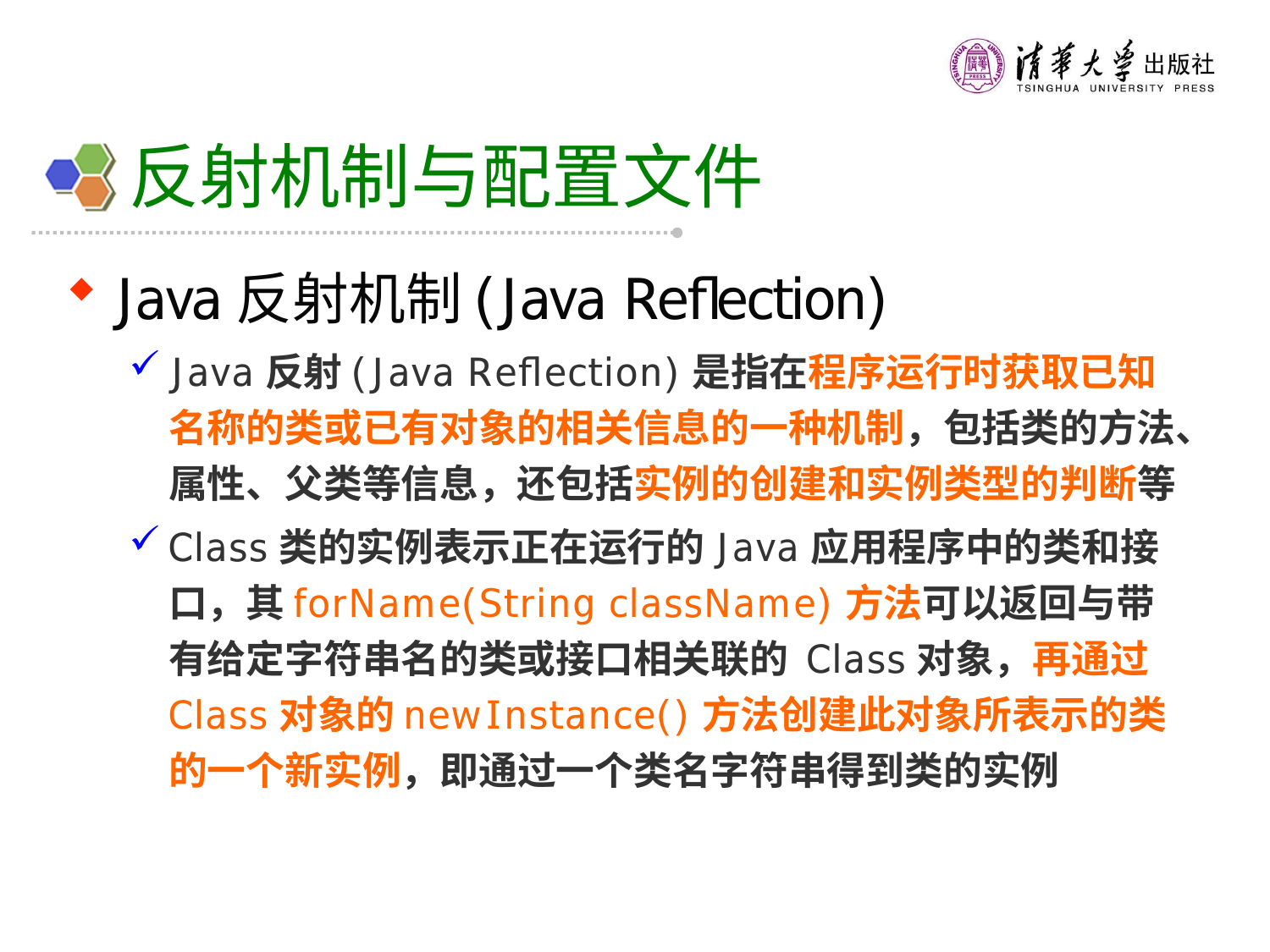

# 反射机制与配置文件
Java反射机制(Java Reflection)
Java反射(Java Reflection)是指在程序运行时获取已知名称的类或已有对象的相关信息的一种机制，包括类的方法、属性、父类等信息，还包括实例的创建和实例类型的判断等
Class类的实例表示正在运行的Java应用程序中的类和接口，其forName(String className)方法可以返回与带有给定字符串名的类或接口相关联的 Class对象，再通过Class对象的newInstance()方法创建此对象所表示的类的一个新实例，即通过一个类名字符串得到类的实例